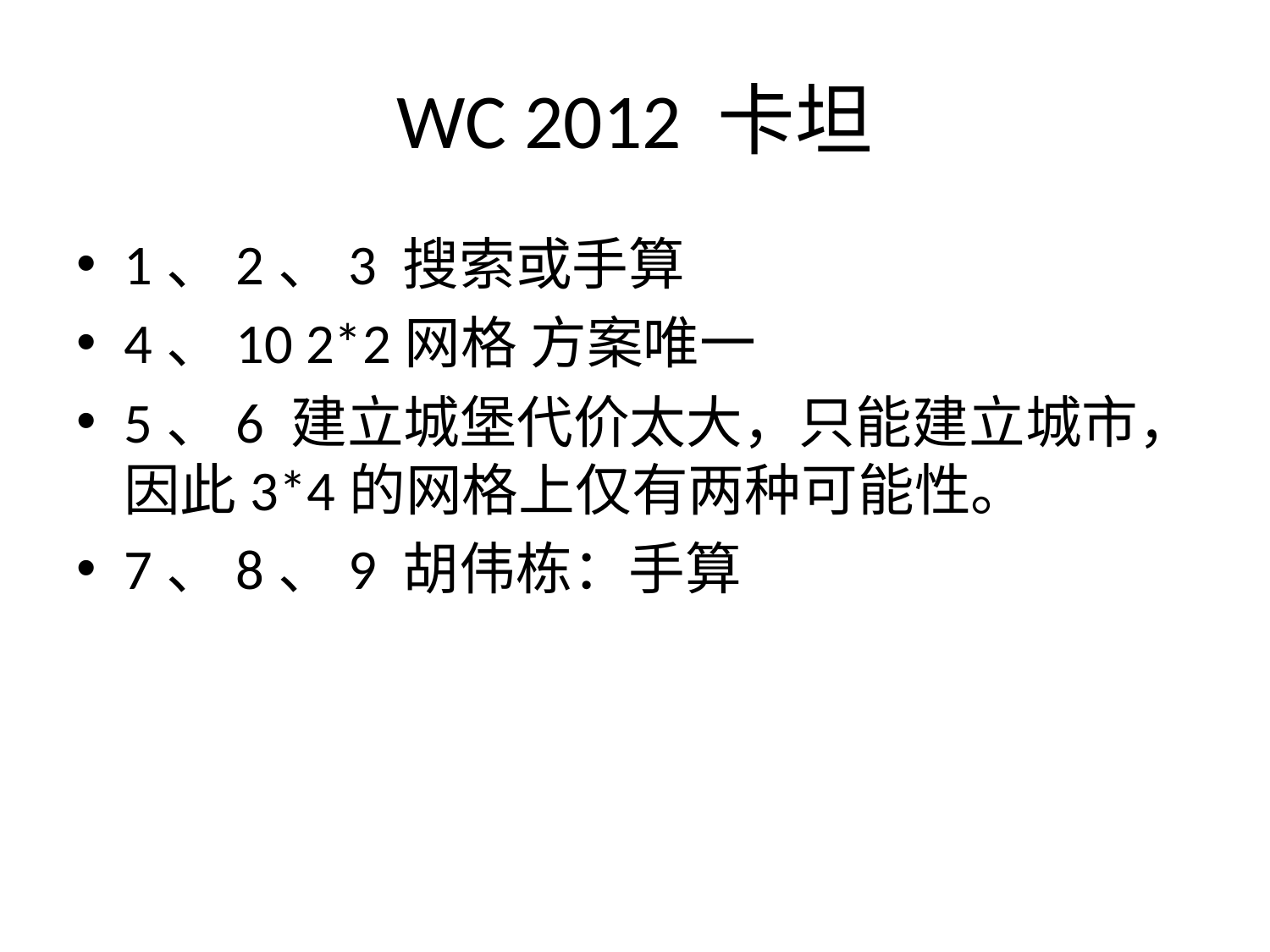

# WC 2012 卡坦
1、2、3 搜索或手算
4、10 2*2网格 方案唯一
5、6 建立城堡代价太大，只能建立城市，因此3*4的网格上仅有两种可能性。
7、8、9 胡伟栋：手算